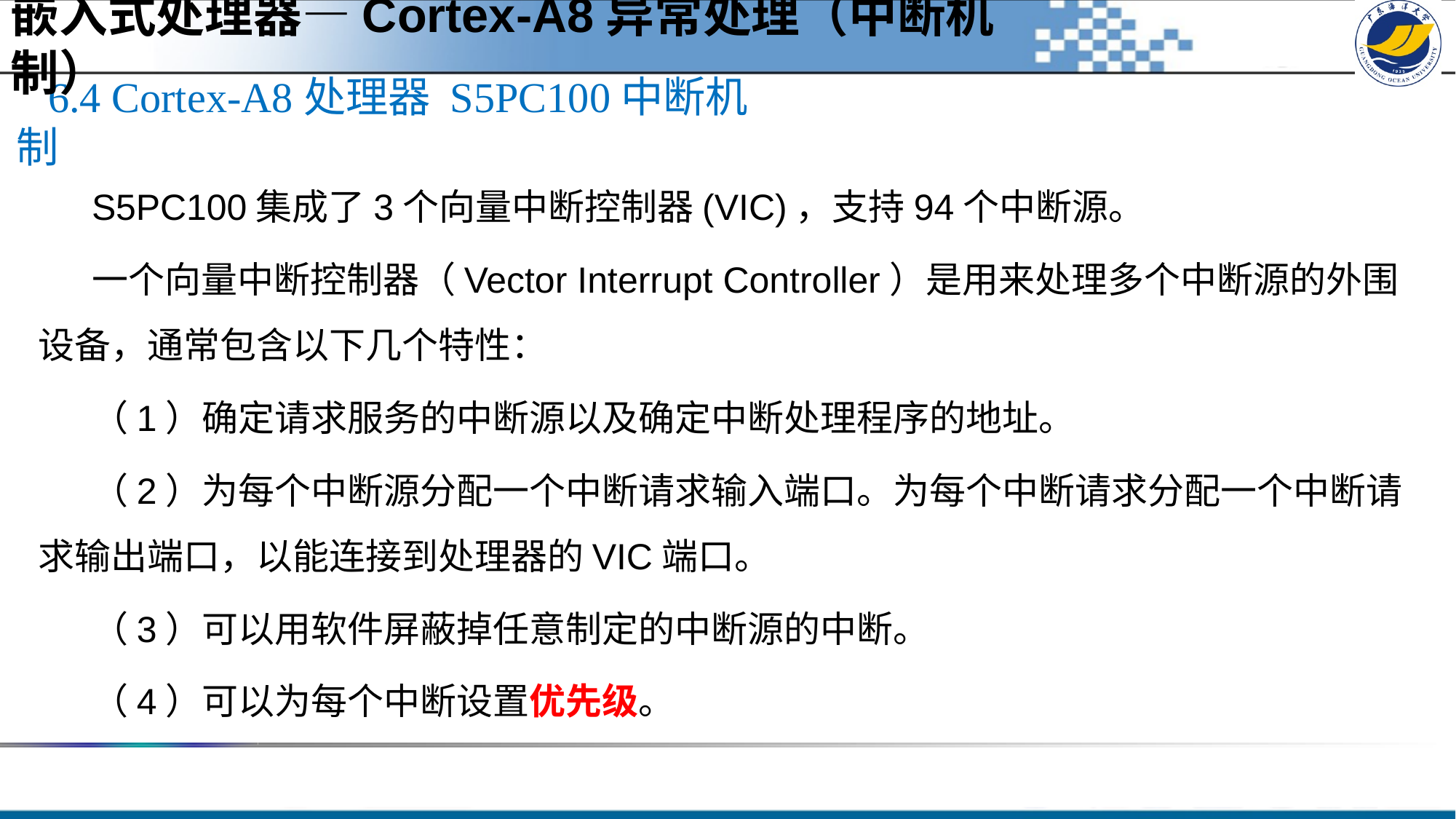

嵌入式处理器—Cortex-A8异常处理（中断机制）
6.4 Cortex-A8处理器 S5PC100中断机制
S5PC100集成了3个向量中断控制器(VIC)，支持94个中断源。
一个向量中断控制器（Vector Interrupt Controller）是用来处理多个中断源的外围设备，通常包含以下几个特性：
（1）确定请求服务的中断源以及确定中断处理程序的地址。
（2）为每个中断源分配一个中断请求输入端口。为每个中断请求分配一个中断请求输出端口，以能连接到处理器的VIC端口。
（3）可以用软件屏蔽掉任意制定的中断源的中断。
（4）可以为每个中断设置优先级。
132